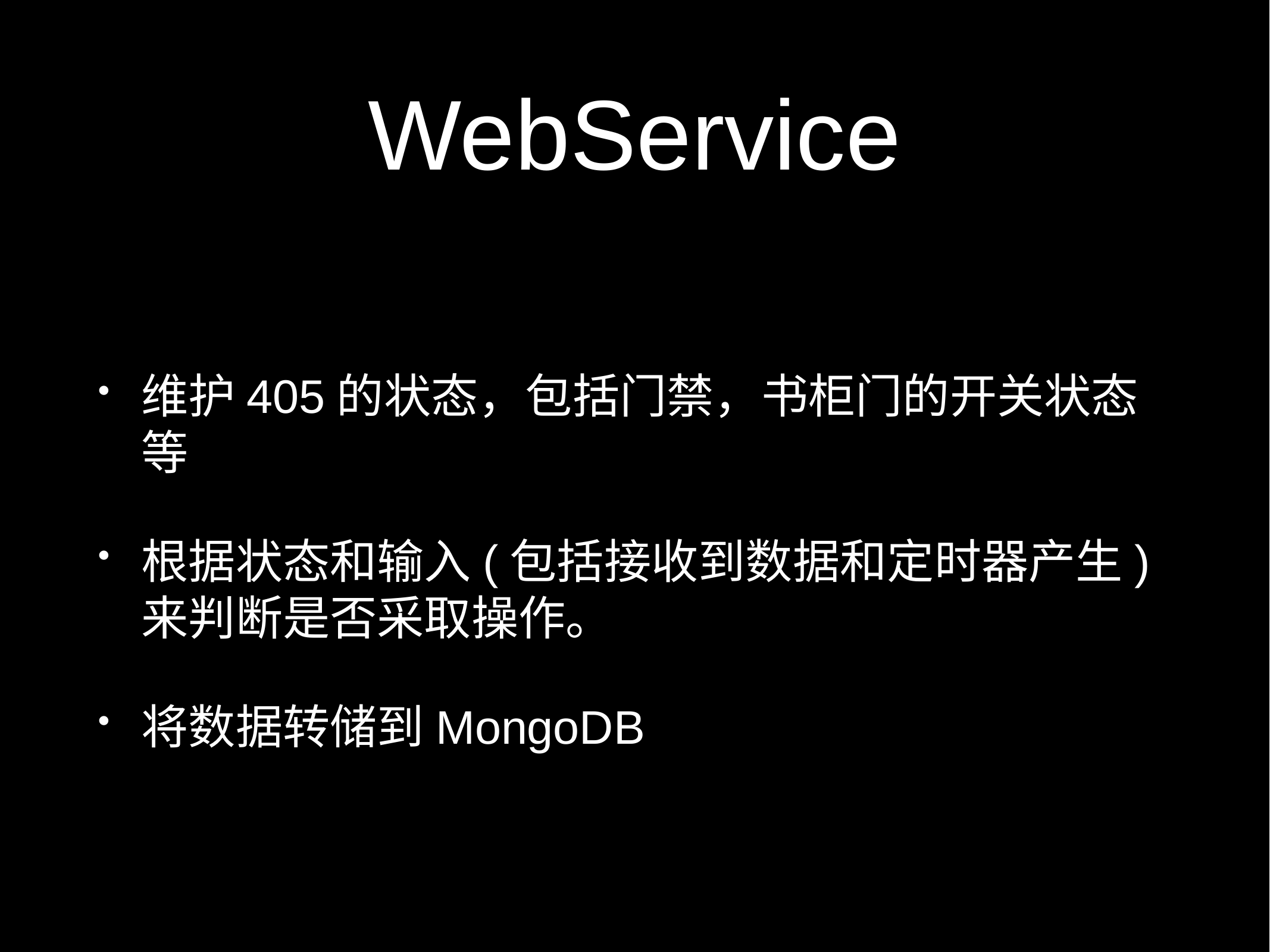

# WebService
维护405的状态，包括门禁，书柜门的开关状态等
根据状态和输入(包括接收到数据和定时器产生)来判断是否采取操作。
将数据转储到MongoDB